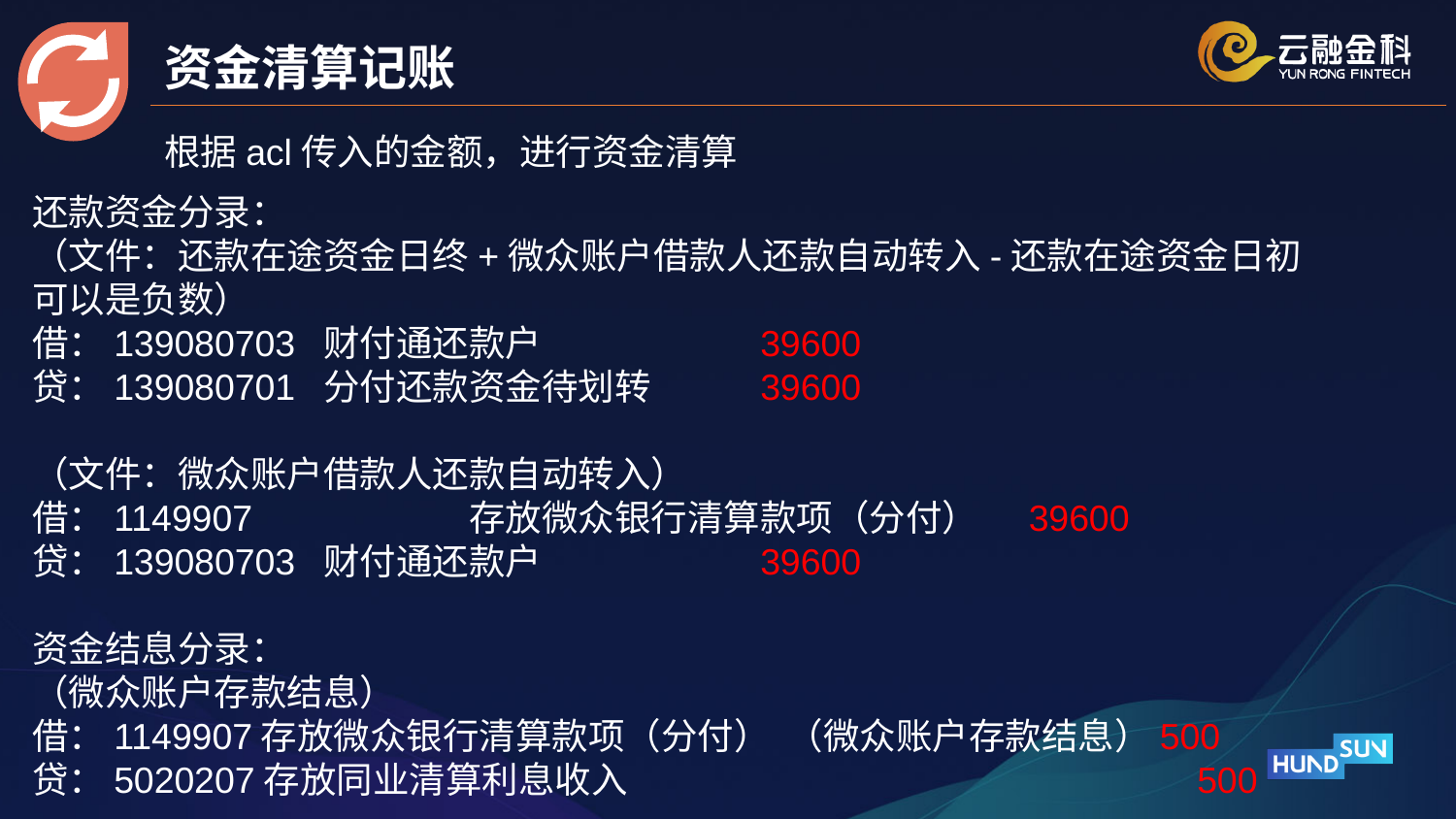

资金清算记账

根据acl传入的金额，进行资金清算
还款资金分录：
（文件：还款在途资金日终+微众账户借款人还款自动转入-还款在途资金日初
可以是负数）
借：139080703	财付通还款户  		39600
贷：139080701 	分付还款资金待划转 	39600

（文件：微众账户借款人还款自动转入）
借：1149907	    	存放微众银行清算款项（分付）     39600
贷：139080703	财付通还款户       		39600

资金结息分录：
（微众账户存款结息）
借：1149907存放微众银行清算款项（分付）  （微众账户存款结息）500
贷：5020207存放同业清算利息收入				500